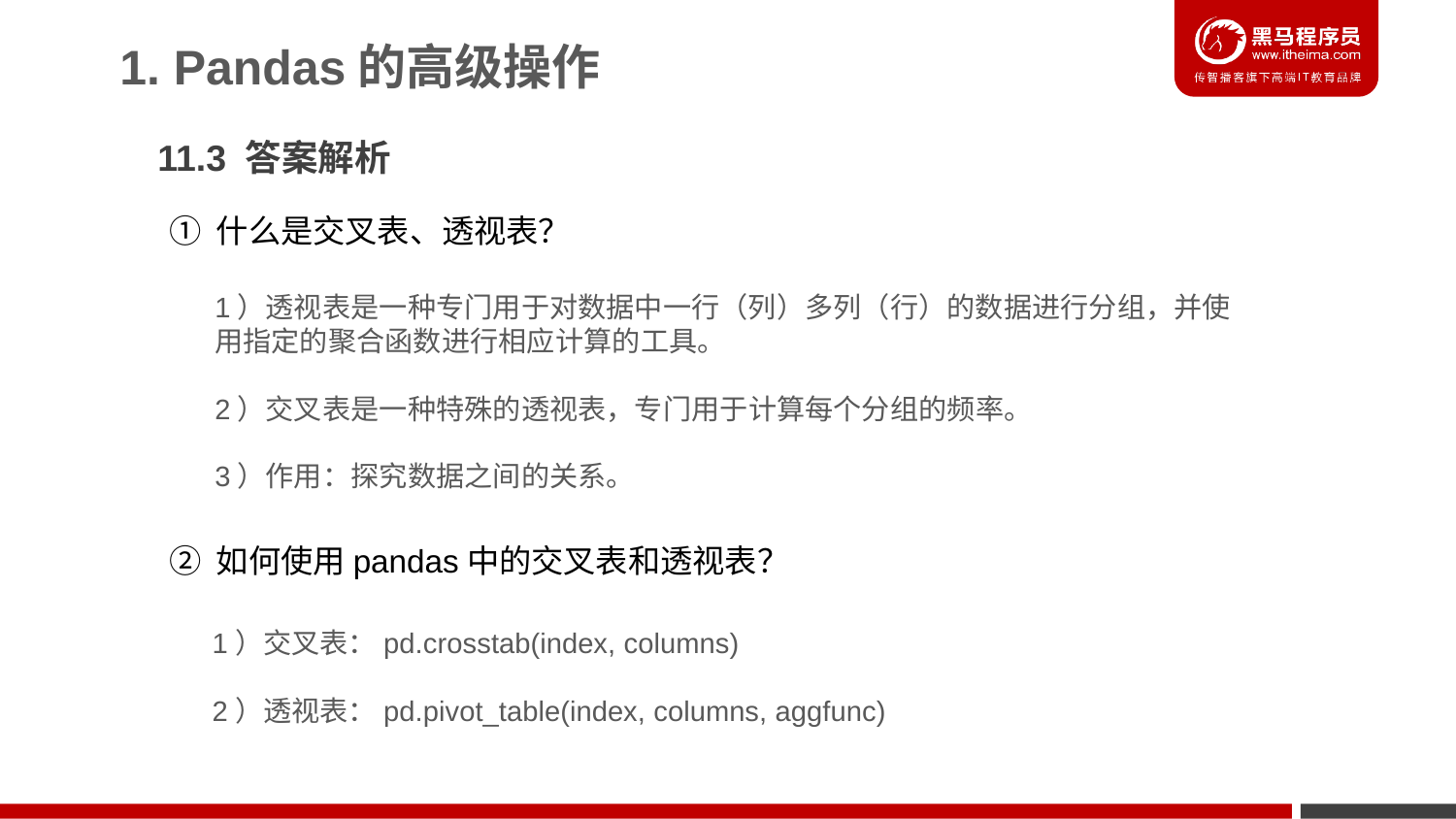

1. Pandas的高级操作
11.3 答案解析
① 什么是交叉表、透视表？
1）透视表是一种专门用于对数据中一行（列）多列（行）的数据进行分组，并使用指定的聚合函数进行相应计算的工具。

2）交叉表是一种特殊的透视表，专门用于计算每个分组的频率。

3）作用：探究数据之间的关系。
② 如何使用pandas中的交叉表和透视表？
1）交叉表：pd.crosstab(index, columns)

2）透视表：pd.pivot_table(index, columns, aggfunc)